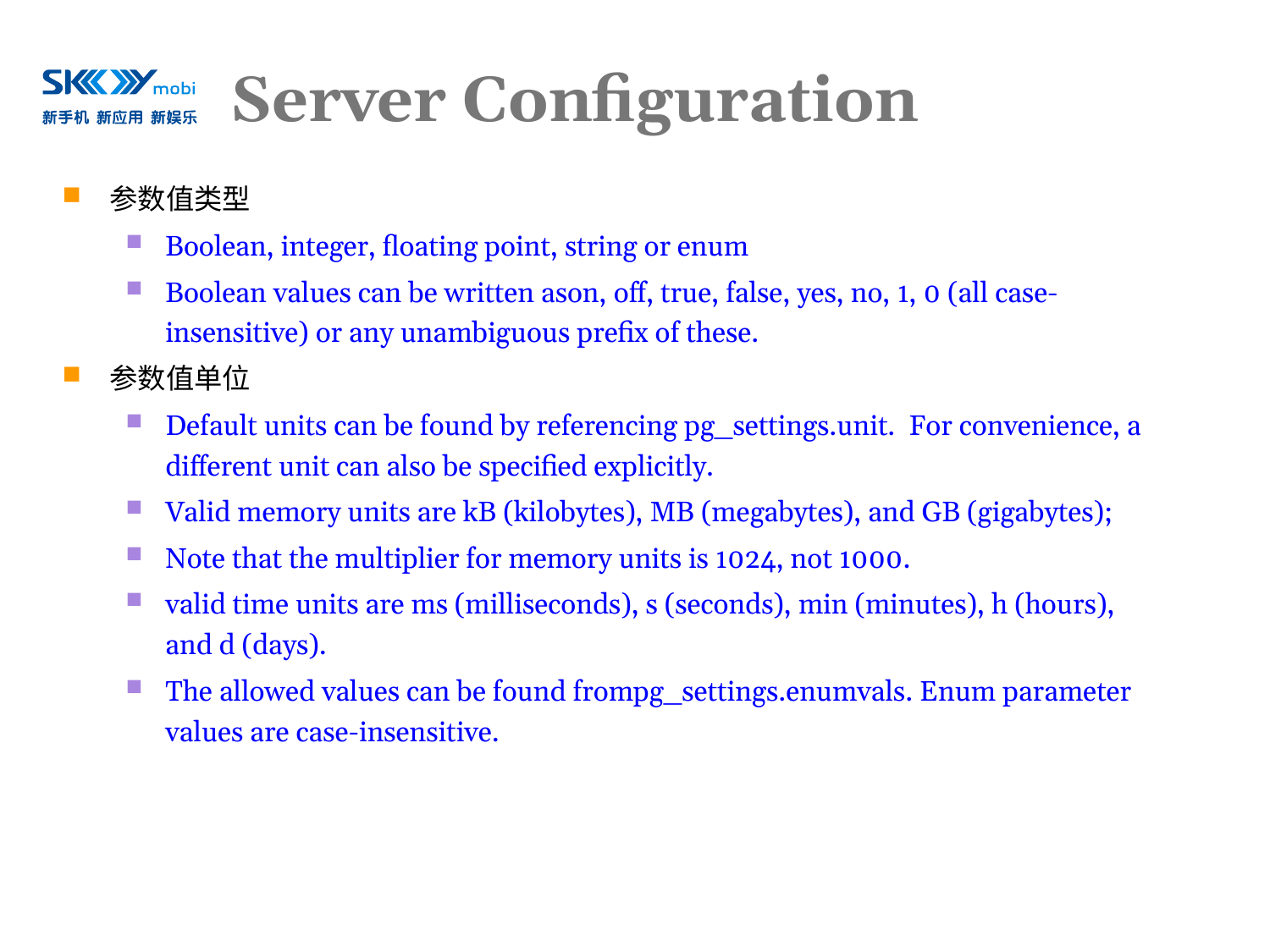

# Server Configuration
参数值类型
Boolean, integer, floating point, string or enum
Boolean values can be written ason, off, true, false, yes, no, 1, 0 (all case-insensitive) or any unambiguous prefix of these.
参数值单位
Default units can be found by referencing pg_settings.unit.  For convenience, a different unit can also be specified explicitly.
Valid memory units are kB (kilobytes), MB (megabytes), and GB (gigabytes);
Note that the multiplier for memory units is 1024, not 1000.
valid time units are ms (milliseconds), s (seconds), min (minutes), h (hours), and d (days).
The allowed values can be found frompg_settings.enumvals. Enum parameter values are case-insensitive.